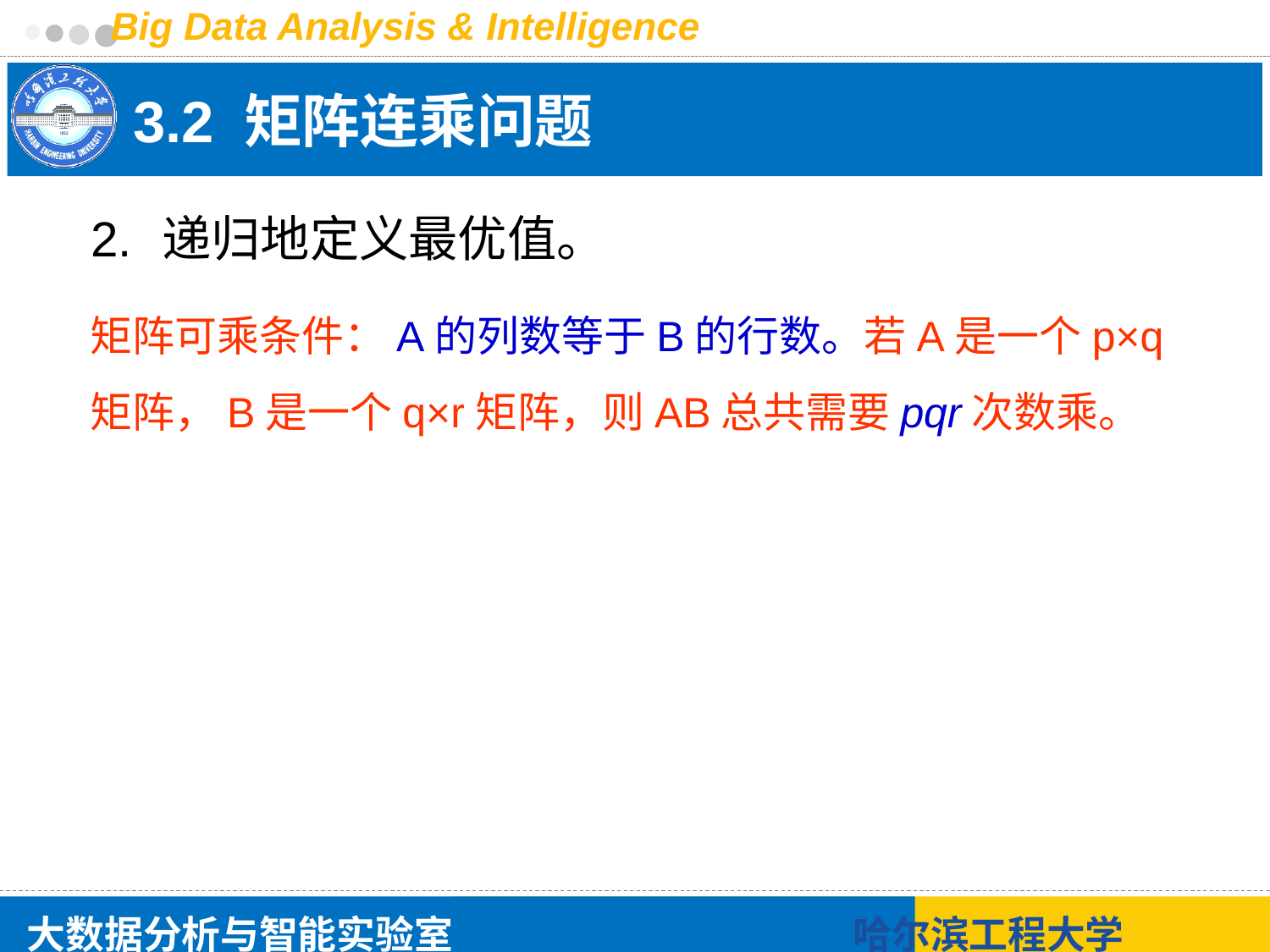

# 3.2 矩阵连乘问题
递归地定义最优值。
矩阵可乘条件：A的列数等于B的行数。若A是一个p×q矩阵，B是一个q×r矩阵，则AB总共需要pqr次数乘。